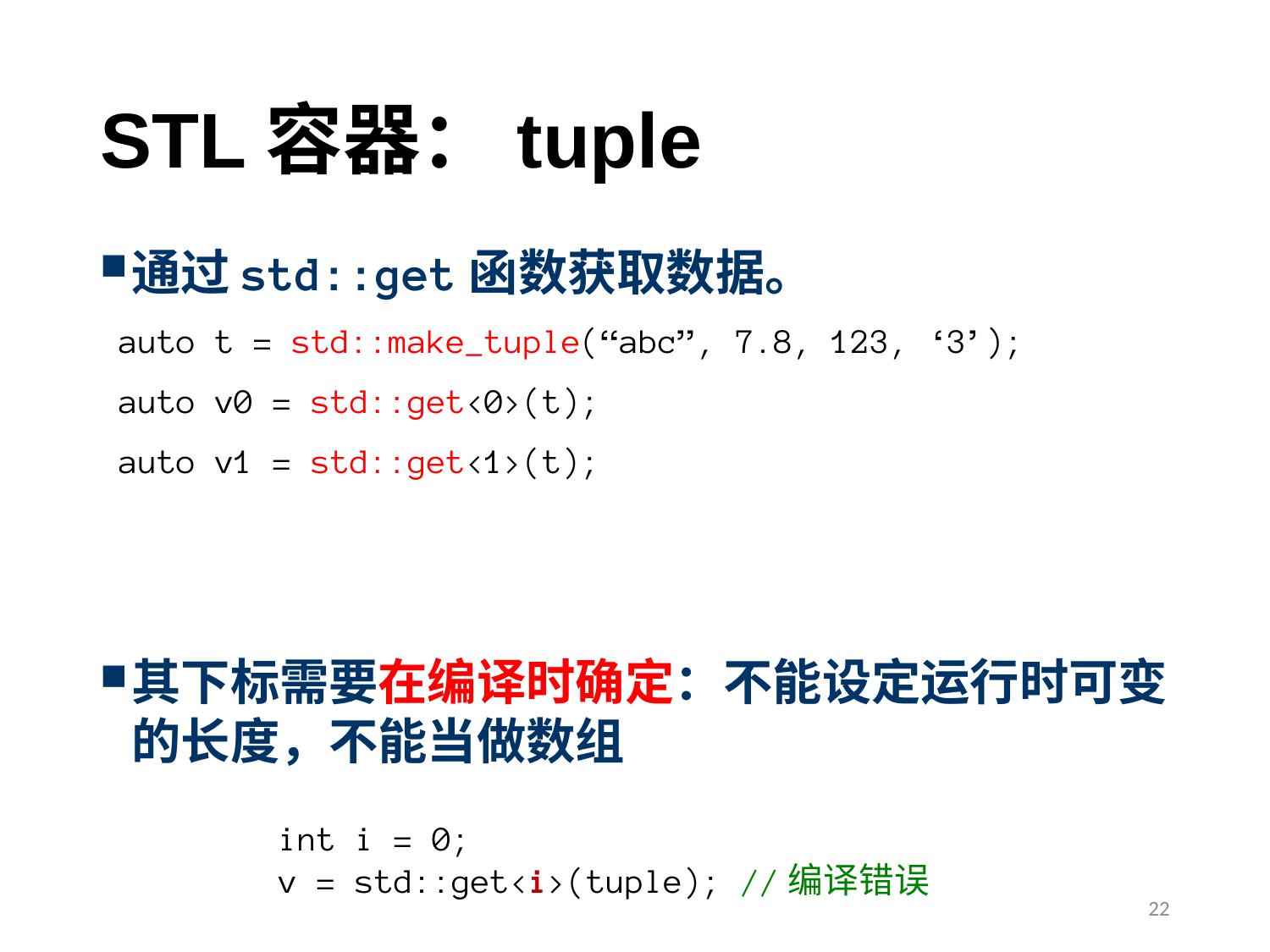

# STL容器：tuple
通过std::get函数获取数据。
 auto t = std::make_tuple(“abc”, 7.8, 123, ‘3’);
 auto v0 = std::get<0>(t);
 auto v1 = std::get<1>(t);

其下标需要在编译时确定：不能设定运行时可变的长度，不能当做数组
int i = 0;
v = std::get<i>(tuple); //编译错误
22